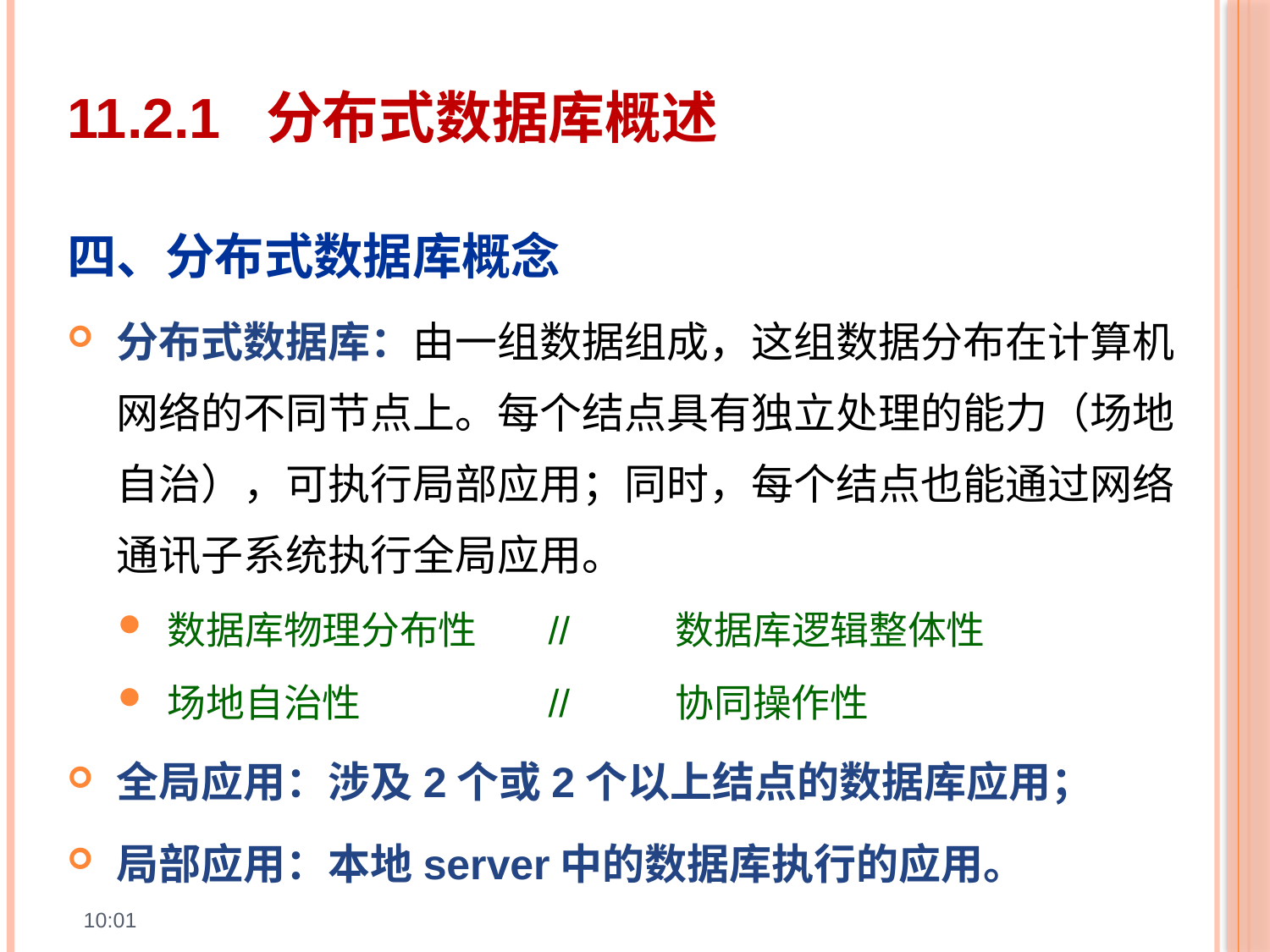

11.2.1  分布式数据库概述
四、分布式数据库概念
分布式数据库：由一组数据组成，这组数据分布在计算机网络的不同节点上。每个结点具有独立处理的能力（场地自治），可执行局部应用；同时，每个结点也能通过网络通讯子系统执行全局应用。
数据库物理分布性	//	数据库逻辑整体性
场地自治性		//	协同操作性
全局应用：涉及2个或2个以上结点的数据库应用；
局部应用：本地server中的数据库执行的应用。
10:01